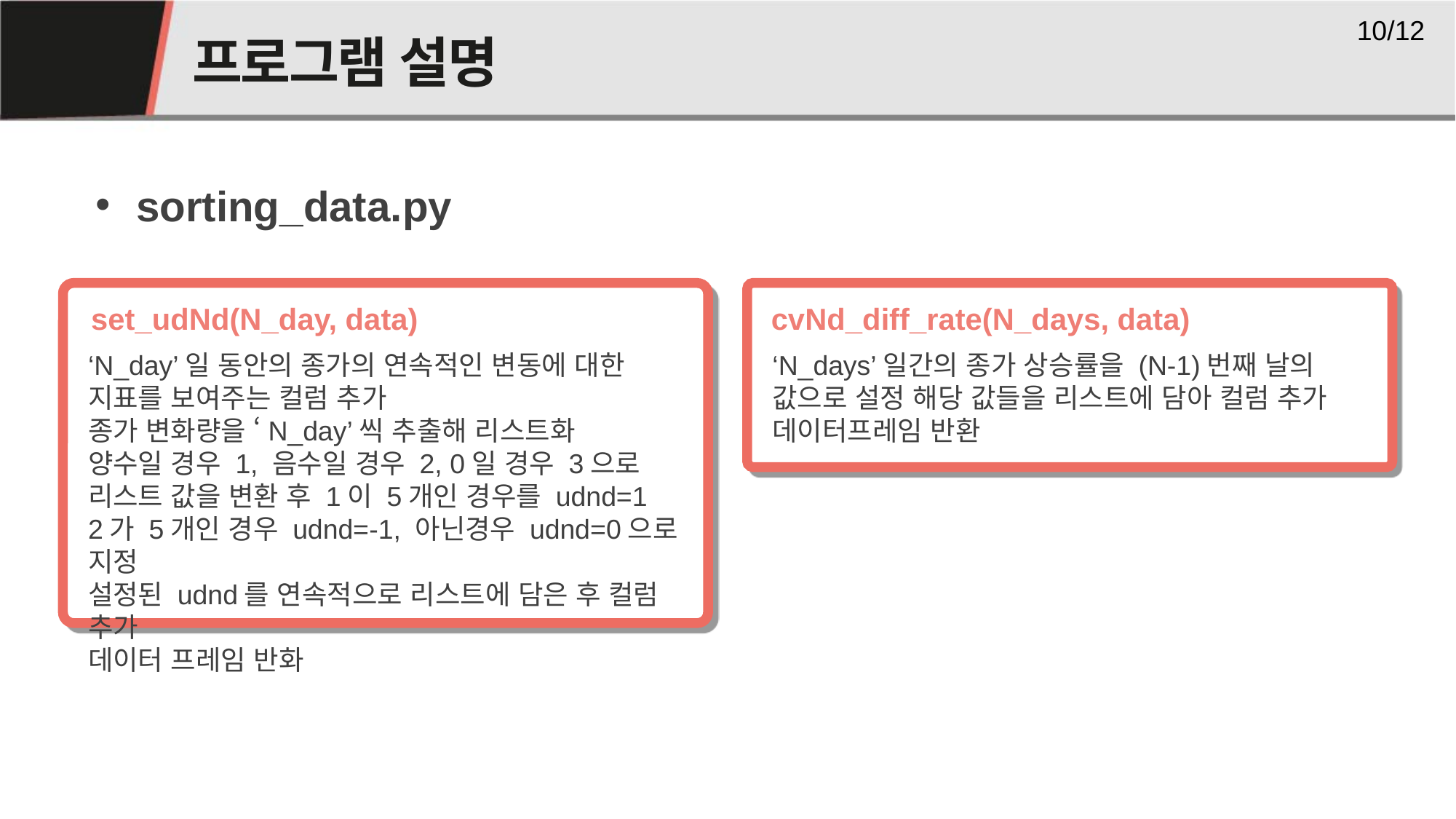

# 프로그램 설명
10/12
03
sorting_data.py

set_udNd(N_day, data)
‘N_day’일 동안의 종가의 연속적인 변동에 대한 지표를 보여주는 컬럼 추가
종가 변화량을 ‘N_day’씩 추출해 리스트화
양수일 경우 1, 음수일 경우 2, 0일 경우 3으로
리스트 값을 변환 후 1이 5개인 경우를 udnd=1
2가 5개인 경우 udnd=-1, 아닌경우 udnd=0으로 지정
설정된 udnd를 연속적으로 리스트에 담은 후 컬럼 추가
데이터 프레임 반화

cvNd_diff_rate(N_days, data)
‘N_days’일간의 종가 상승률을 (N-1)번째 날의 값으로 설정 해당 값들을 리스트에 담아 컬럼 추가
데이터프레임 반환